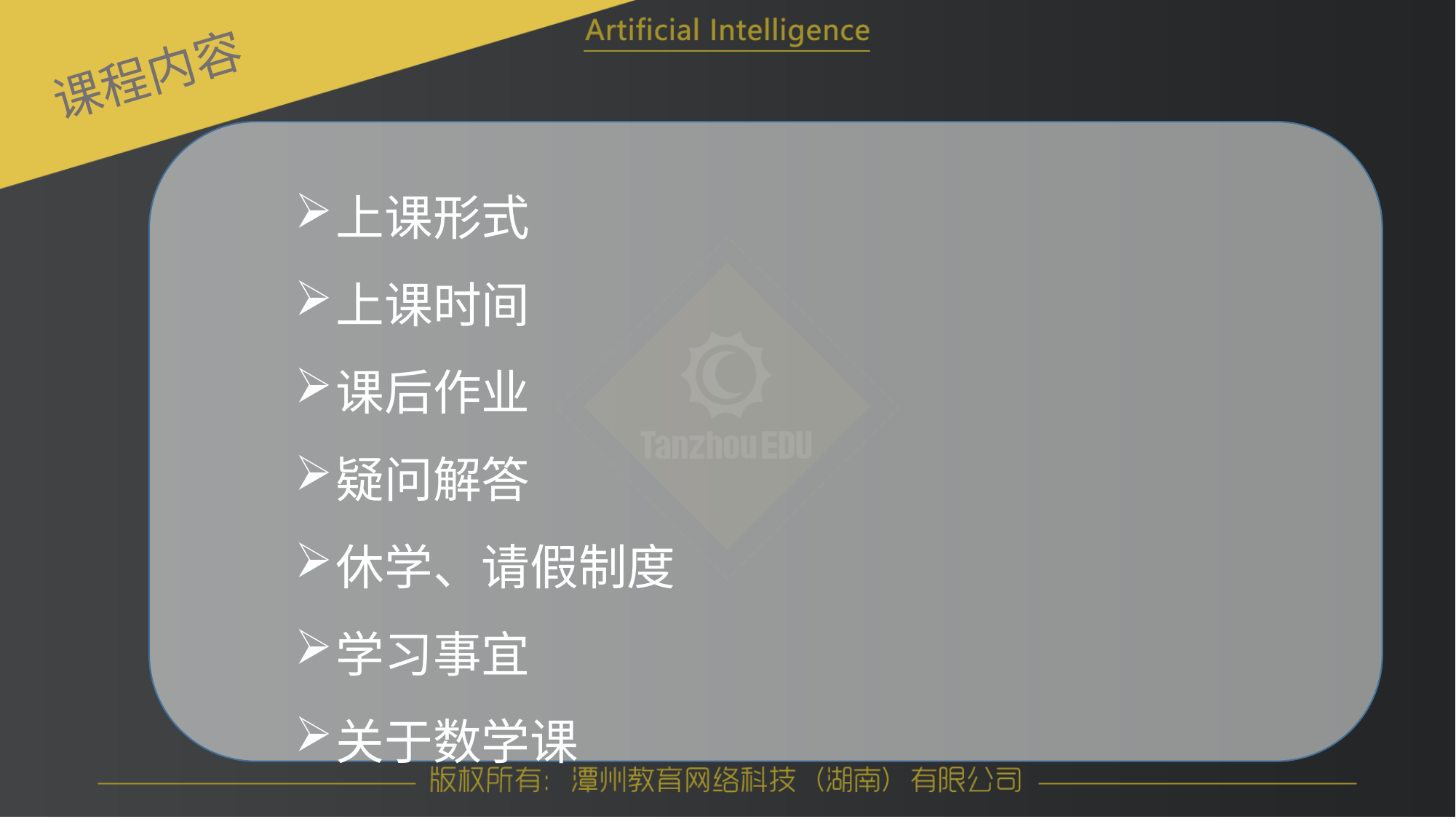

课程内容
上课形式
上课时间
课后作业
疑问解答
休学、请假制度
学习事宜
关于数学课